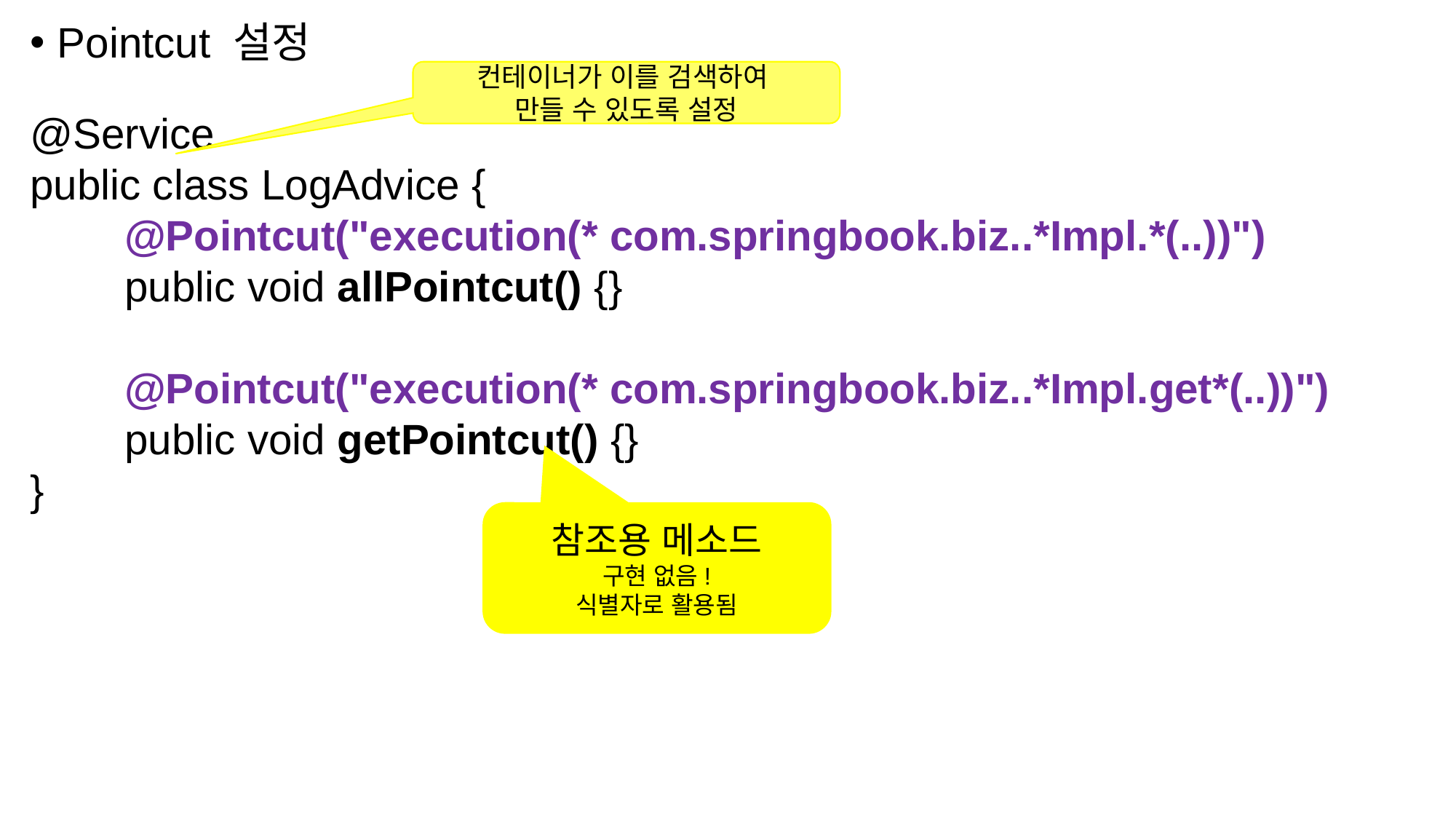

Pointcut 설정
컨테이너가 이를 검색하여
만들 수 있도록 설정
@Service
public class LogAdvice {
        @Pointcut("execution(* com.springbook.biz..*Impl.*(..))")
        public void allPointcut() {}

        @Pointcut("execution(* com.springbook.biz..*Impl.get*(..))")
        public void getPointcut() {}
}

참조용 메소드
구현 없음!
식별자로 활용됨